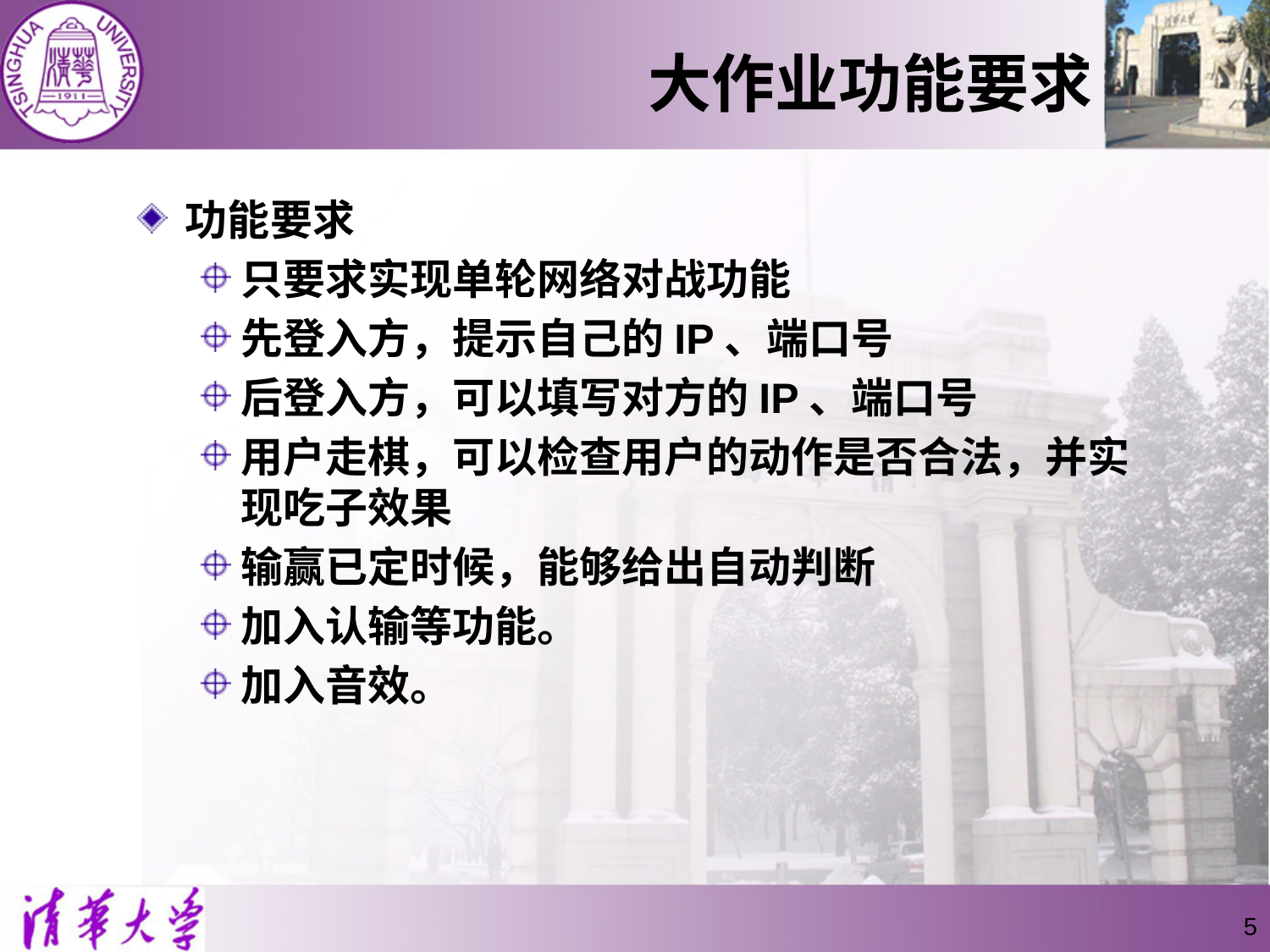

# 大作业功能要求

功能要求
只要求实现单轮网络对战功能
先登入方，提示自己的IP、端口号
后登入方，可以填写对方的IP、端口号
用户走棋，可以检查用户的动作是否合法，并实现吃子效果
输赢已定时候，能够给出自动判断
加入认输等功能。
加入音效。

5